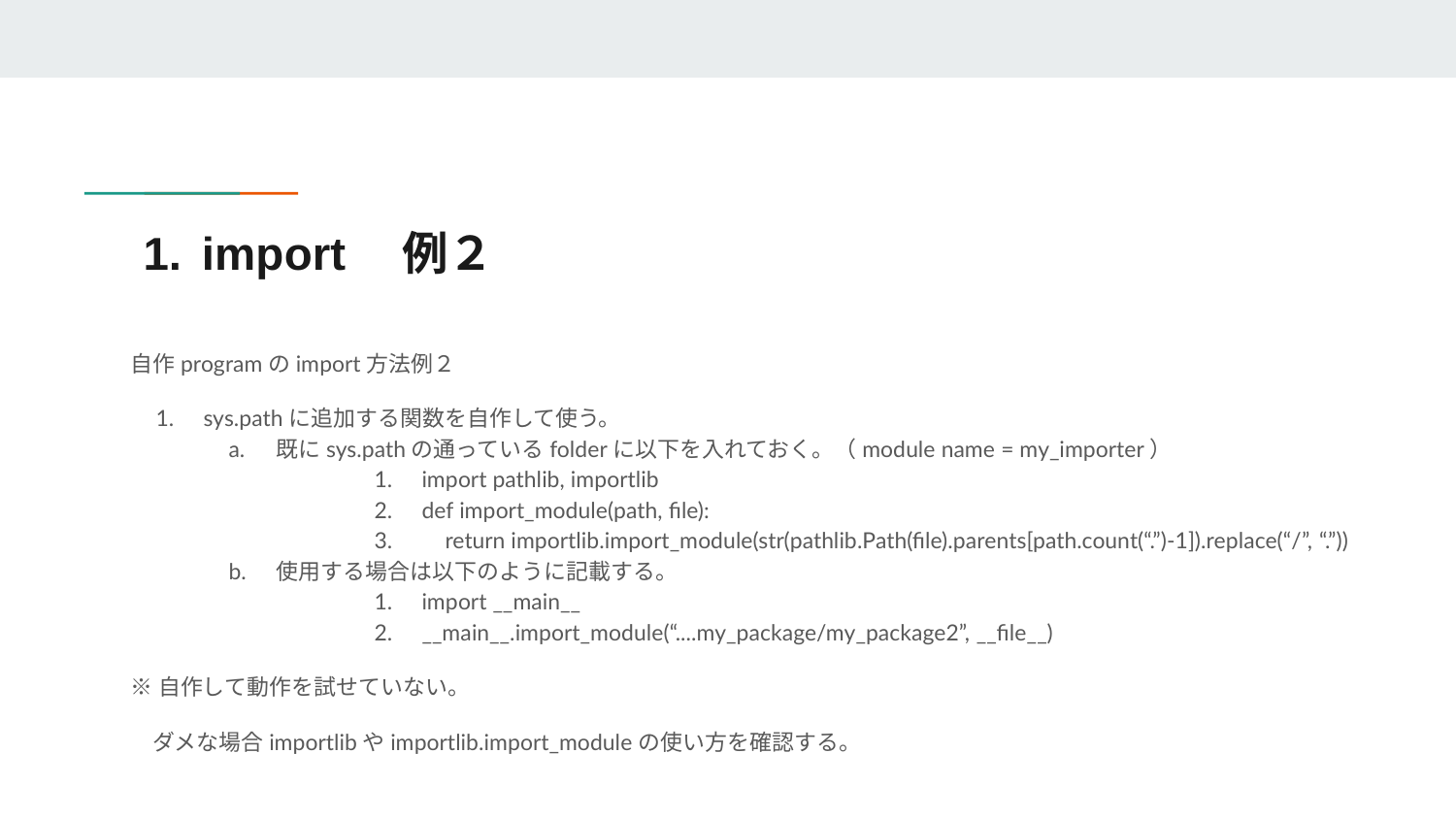

# import　例２
自作programのimport方法例２
sys.pathに追加する関数を自作して使う。
既にsys.pathの通っているfolderに以下を入れておく。（module name = my_importer）
import pathlib, importlib
def import_module(path, file):
    return importlib.import_module(str(pathlib.Path(file).parents[path.count(“.”)-1]).replace(“/”, “.”))
使用する場合は以下のように記載する。
import __main__
__main__.import_module(“....my_package/my_package2”, __file__)
※自作して動作を試せていない。
　ダメな場合importlibやimportlib.import_moduleの使い方を確認する。